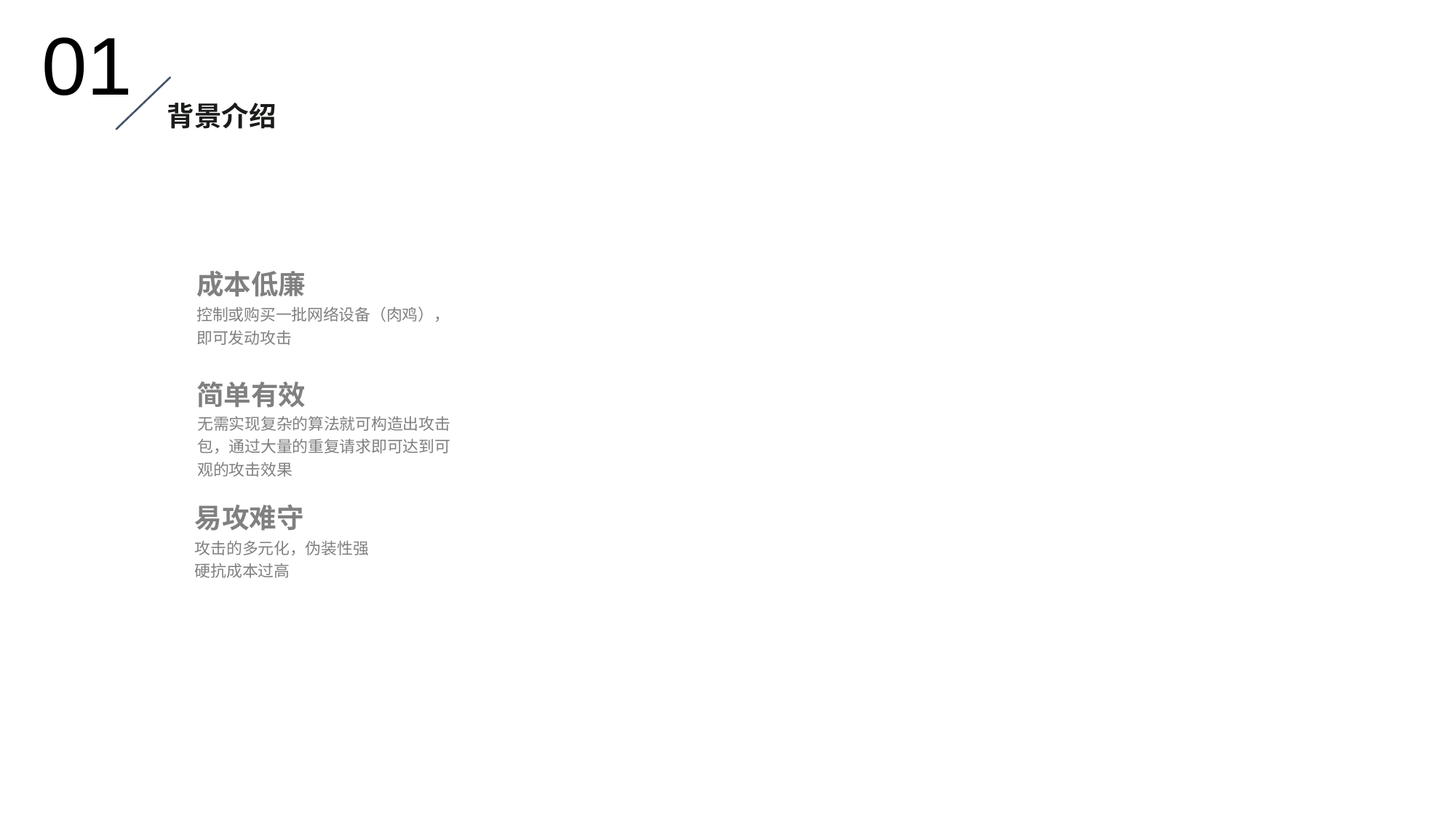

01
背景介绍
成本低廉
控制或购买一批网络设备（肉鸡），即可发动攻击
简单有效
无需实现复杂的算法就可构造出攻击包，通过大量的重复请求即可达到可观的攻击效果
易攻难守
攻击的多元化，伪装性强
硬抗成本过高